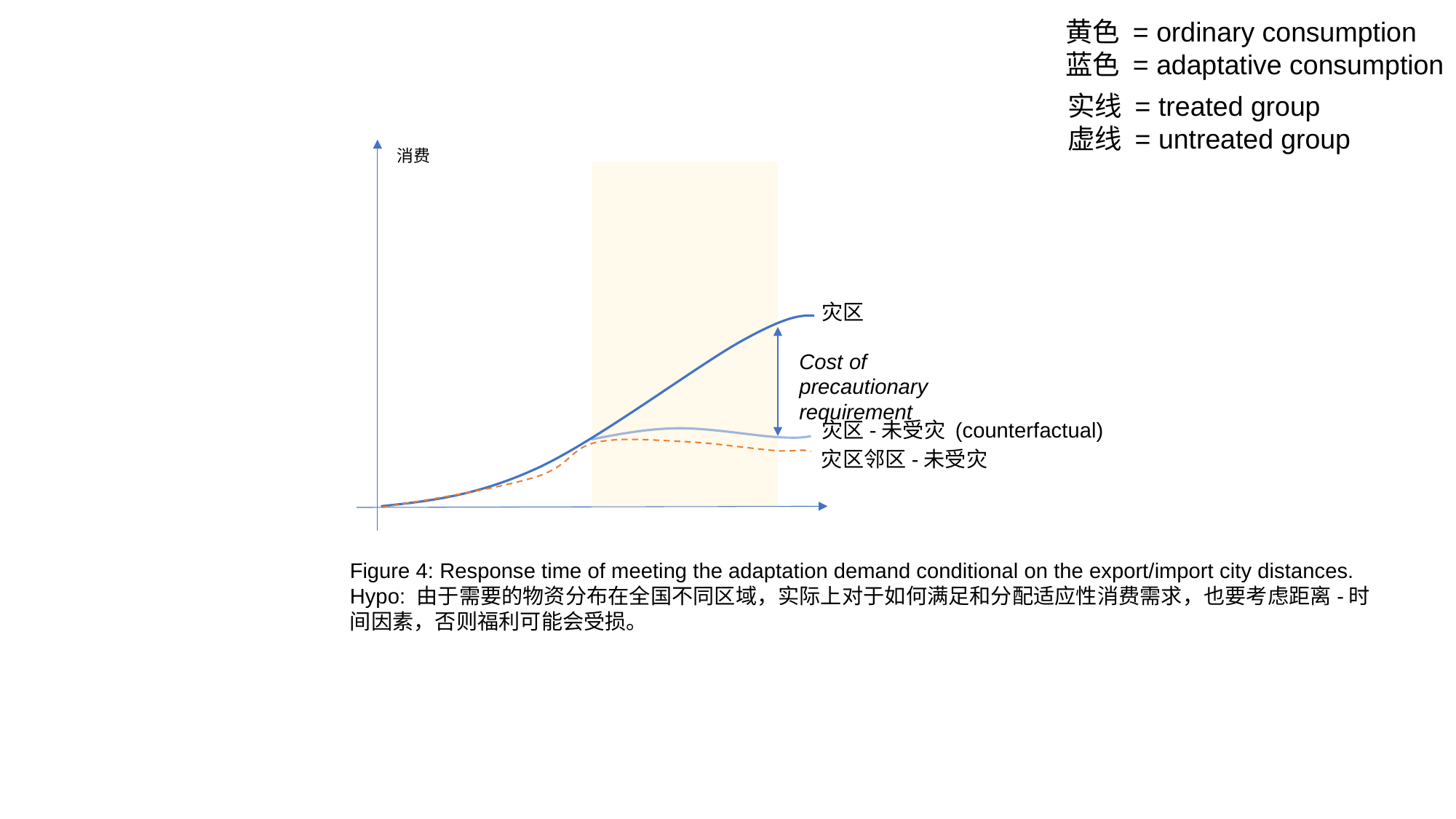

黄色 = ordinary consumption
蓝色 = adaptative consumption
实线 = treated group
虚线 = untreated group
消费

灾区

Cost of precautionary requirement
灾区-未受灾 (counterfactual)

灾区邻区-未受灾
Figure 4: Response time of meeting the adaptation demand conditional on the export/import city distances.
Hypo: 由于需要的物资分布在全国不同区域，实际上对于如何满足和分配适应性消费需求，也要考虑距离-时间因素，否则福利可能会受损。